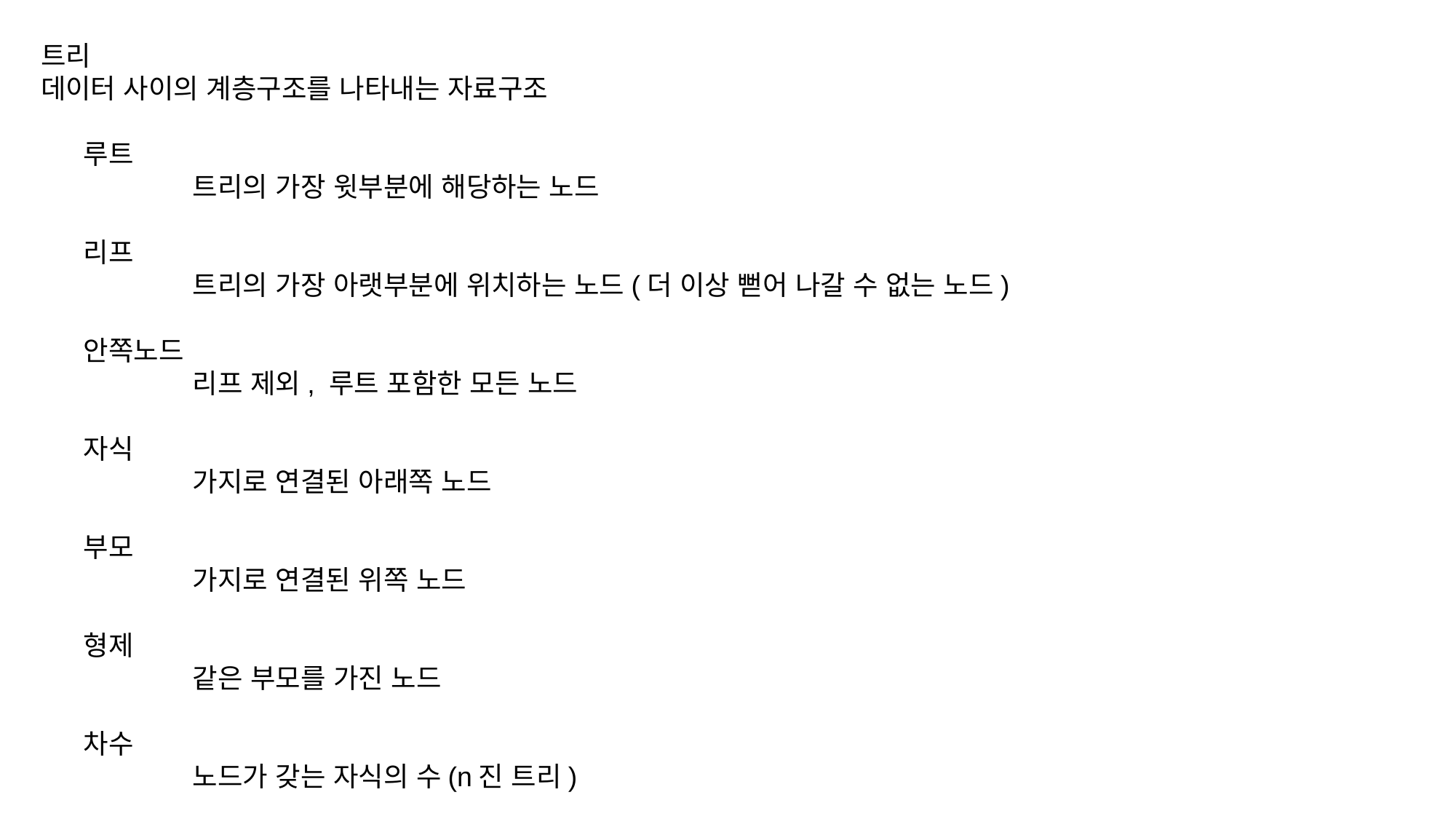

트리
데이터 사이의 계층구조를 나타내는 자료구조
루트
	트리의 가장 윗부분에 해당하는 노드

리프
	트리의 가장 아랫부분에 위치하는 노드(더 이상 뻗어 나갈 수 없는 노드)

안쪽노드
	리프 제외, 루트 포함한 모든 노드

자식
	가지로 연결된 아래쪽 노드

부모
	가지로 연결된 위쪽 노드

형제
	같은 부모를 가진 노드

차수
	노드가 갖는 자식의 수(n진 트리)